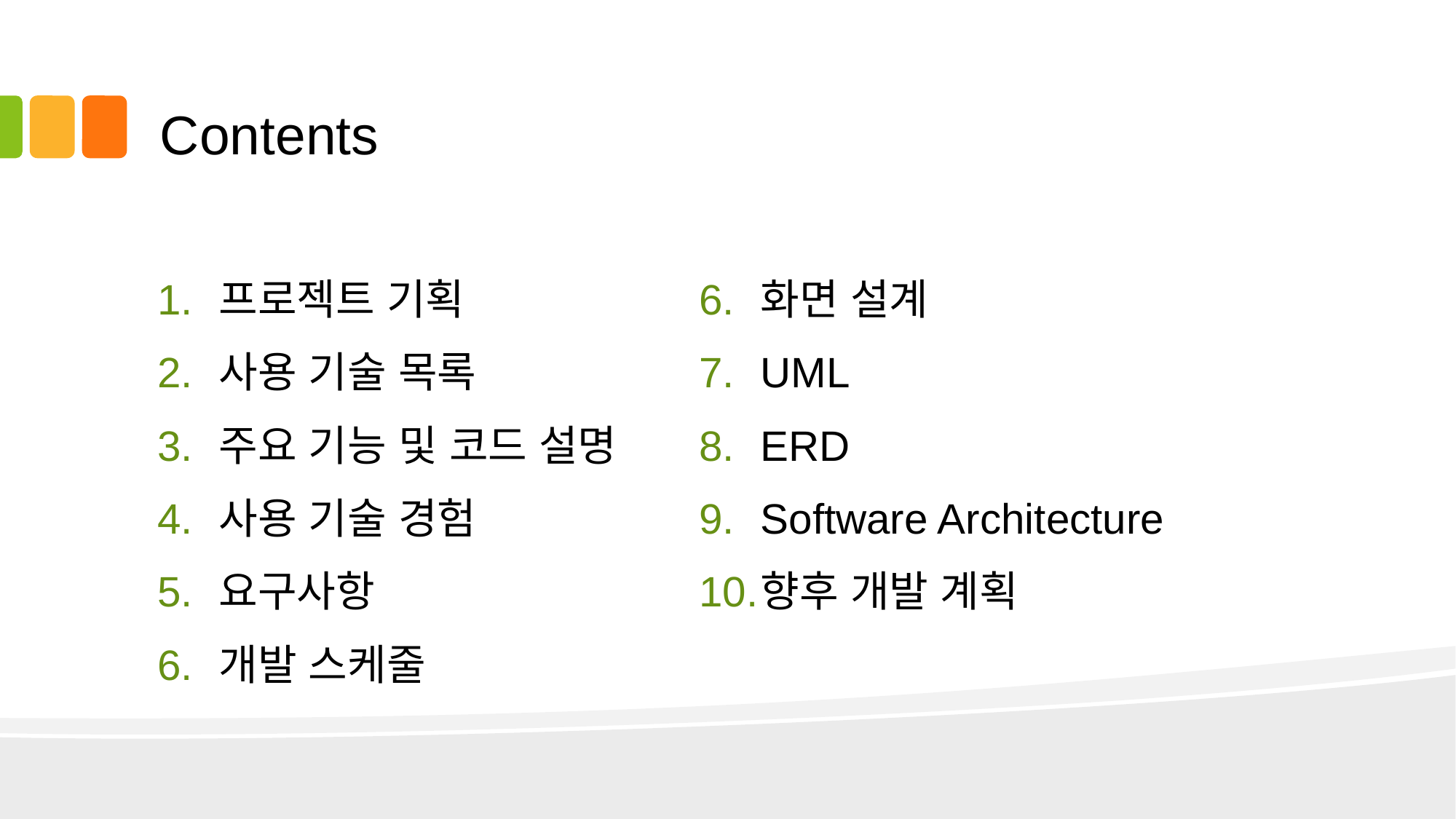

# Contents
프로젝트 기획
사용 기술 목록
주요 기능 및 코드 설명
사용 기술 경험
요구사항
개발 스케줄
화면 설계
UML
ERD
Software Architecture
향후 개발 계획